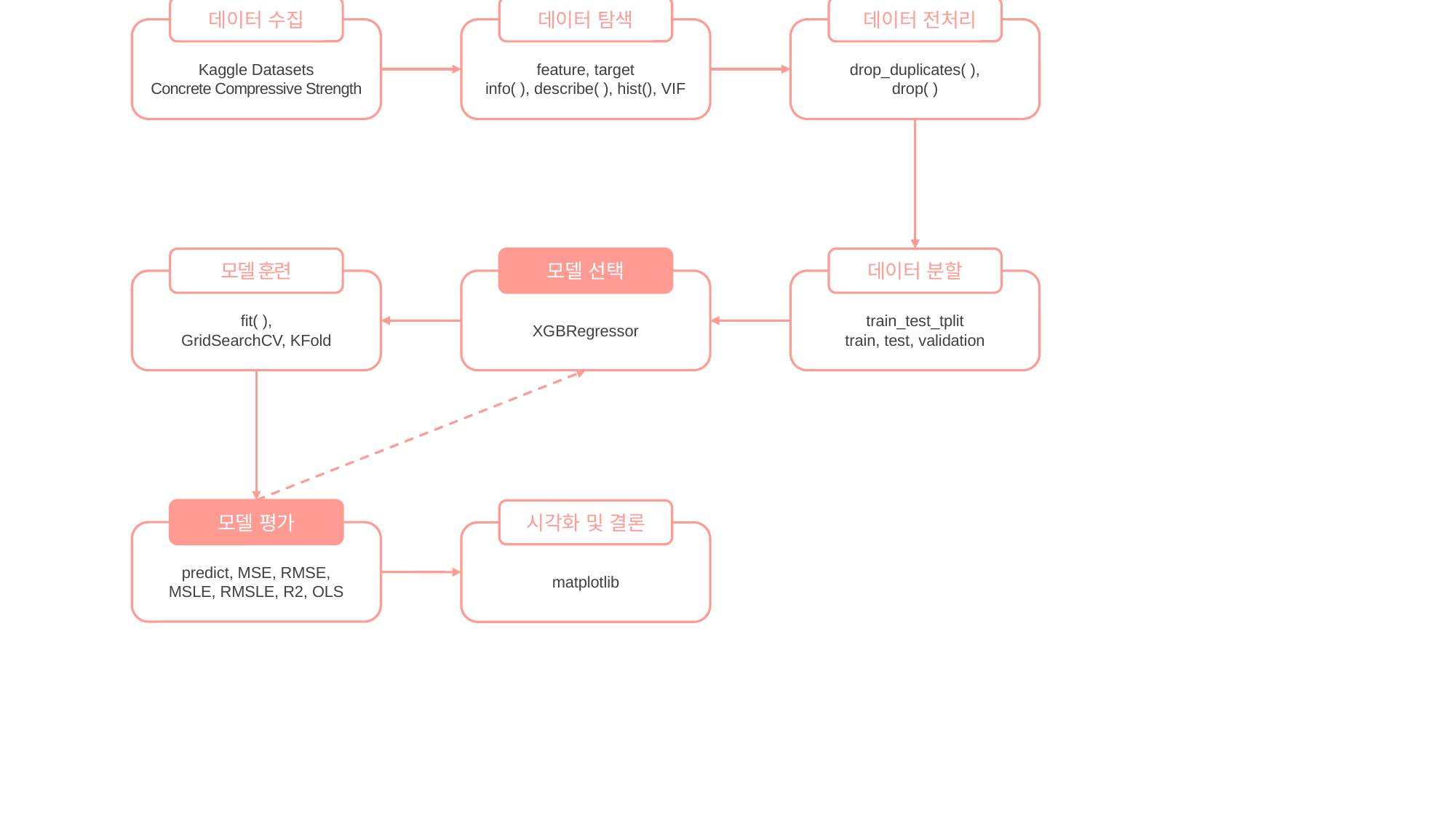

데이터 수집

Kaggle Datasets
Concrete Compressive Strength
데이터 탐색

feature, target
info( ), describe( ), hist(), VIF
 데이터 전처리

drop_duplicates( ),
drop( )
모델 훈련

fit( ),
GridSearchCV, KFold
모델 선택

XGBRegressor
데이터 분할

train_test_tplit
train, test, validation
모델 평가

predict, MSE, RMSE,
MSLE, RMSLE, R2, OLS
시각화 및 결론

matplotlib